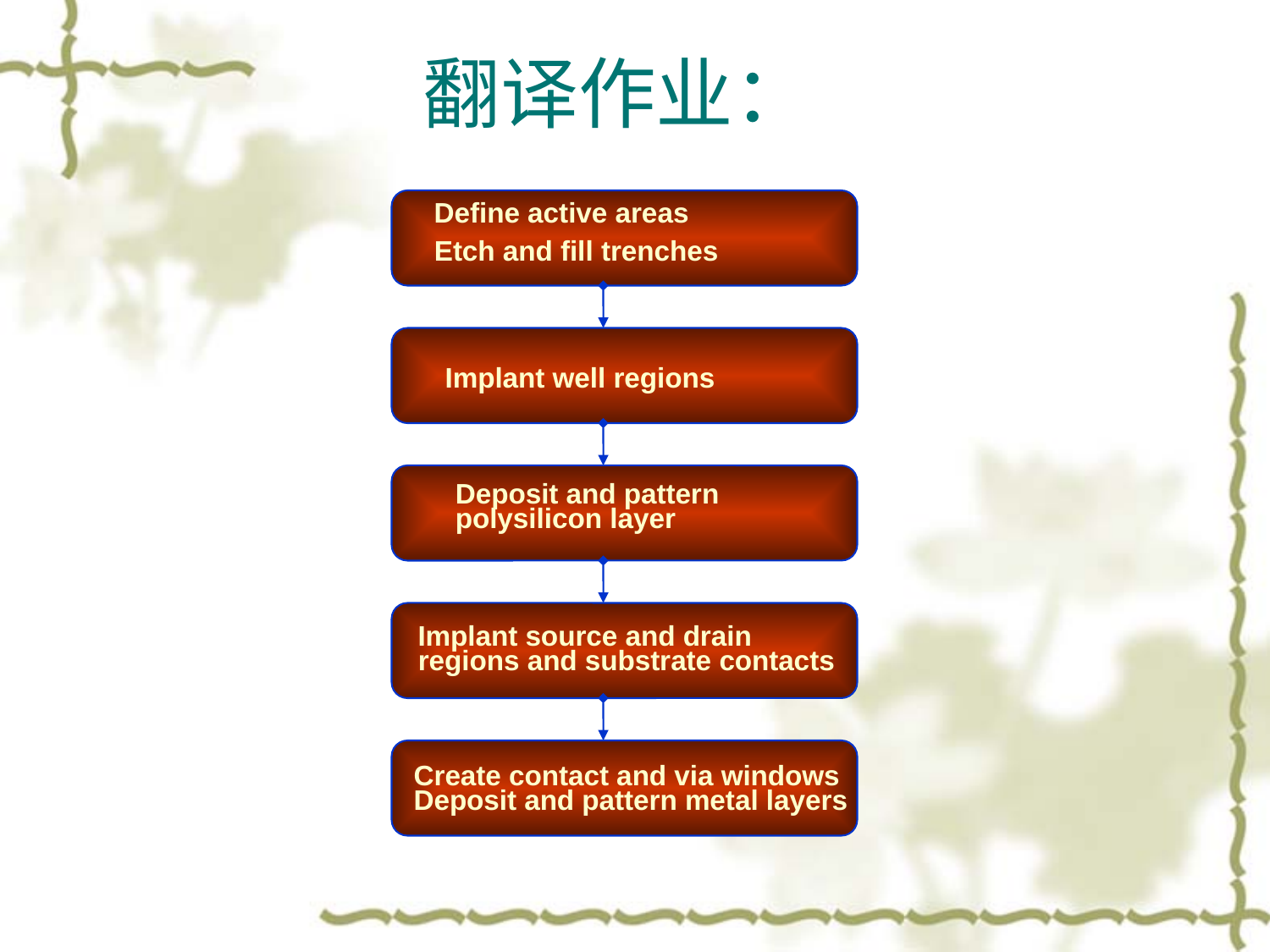

翻译作业：

Define active areas
Etch and fill trenches

Implant well regions

Deposit and pattern
polysilicon layer

Implant source and drain
regions and substrate contacts

Create contact and via windows
Deposit and pattern metal layers

60